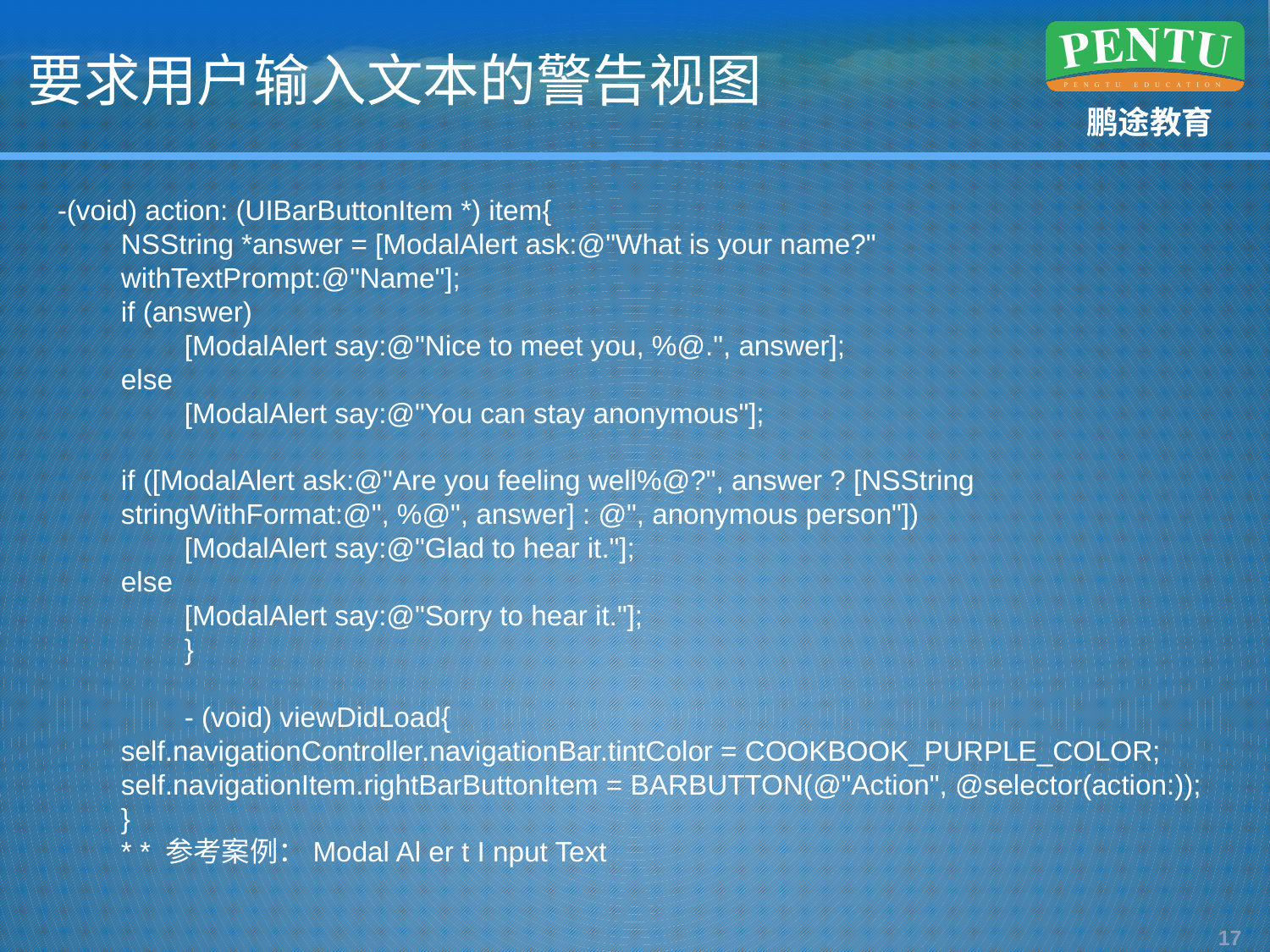

# 要求用户输入文本的警告视图
-(void) action: (UIBarButtonItem *) item{
NSString *answer = [ModalAlert ask:@"What is your name?" withTextPrompt:@"Name"];
if (answer)
[ModalAlert say:@"Nice to meet you, %@.", answer];
else
[ModalAlert say:@"You can stay anonymous"];

if ([ModalAlert ask:@"Are you feeling well%@?", answer ? [NSString stringWithFormat:@", %@", answer] : @", anonymous person"])
[ModalAlert say:@"Glad to hear it."];
else
[ModalAlert say:@"Sorry to hear it."];
}

- (void) viewDidLoad{
self.navigationController.navigationBar.tintColor = COOKBOOK_PURPLE_COLOR;
self.navigationItem.rightBarButtonItem = BARBUTTON(@"Action", @selector(action:));
}
* * 参考案例：Modal Al er t I nput Text
17